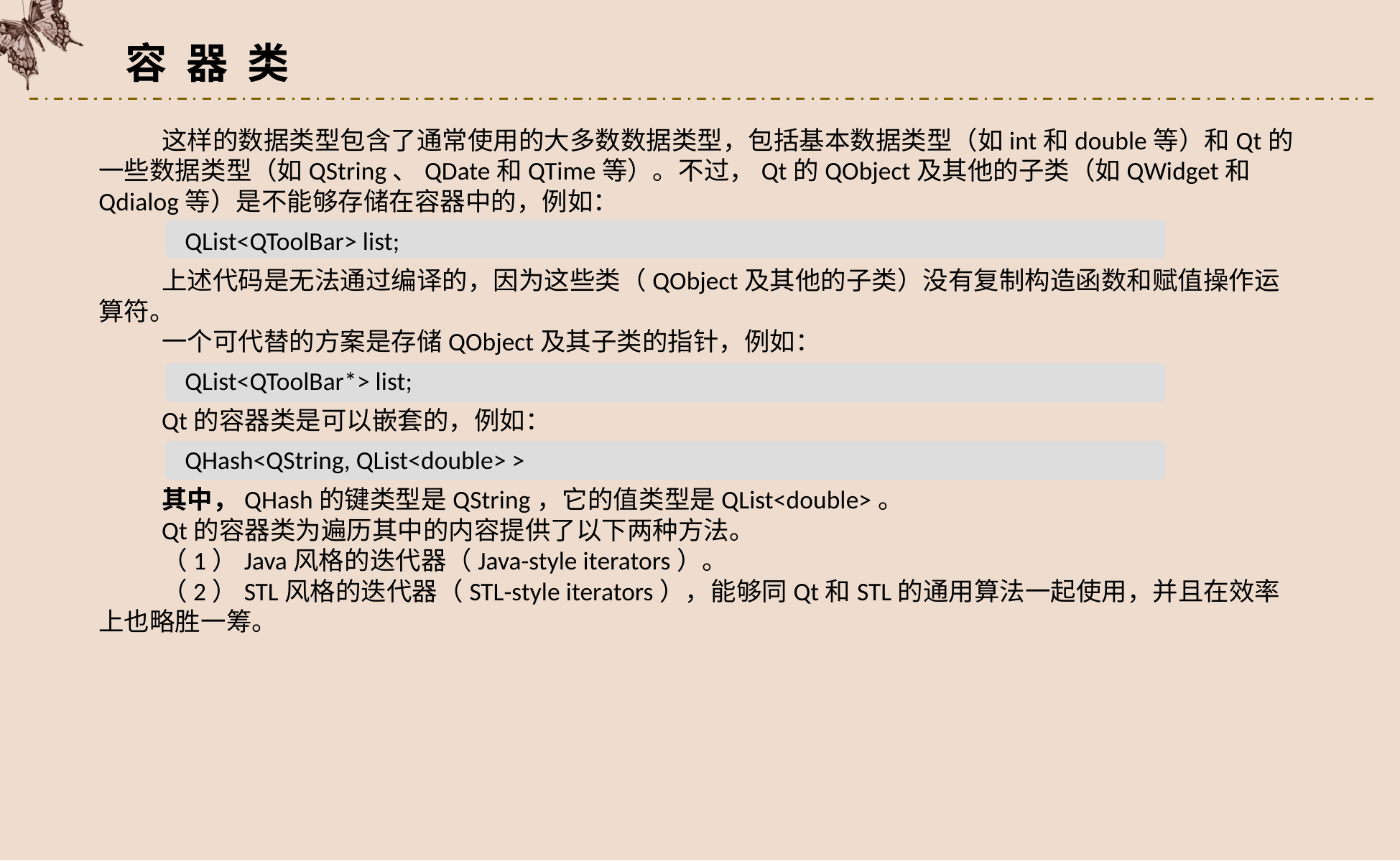

容  器  类
这样的数据类型包含了通常使用的大多数数据类型，包括基本数据类型（如int和double等）和Qt的一些数据类型（如QString、QDate和QTime等）。不过，Qt的QObject及其他的子类（如QWidget和Qdialog等）是不能够存储在容器中的，例如：
    QList<QToolBar> list;
上述代码是无法通过编译的，因为这些类（QObject及其他的子类）没有复制构造函数和赋值操作运算符。
一个可代替的方案是存储QObject及其子类的指针，例如：
    QList<QToolBar*> list;
Qt的容器类是可以嵌套的，例如：
    QHash<QString, QList<double> >
其中，QHash的键类型是QString，它的值类型是QList<double>。
Qt的容器类为遍历其中的内容提供了以下两种方法。
（1）Java风格的迭代器（Java-style iterators）。
（2）STL风格的迭代器（STL-style iterators），能够同Qt和STL的通用算法一起使用，并且在效率上也略胜一筹。